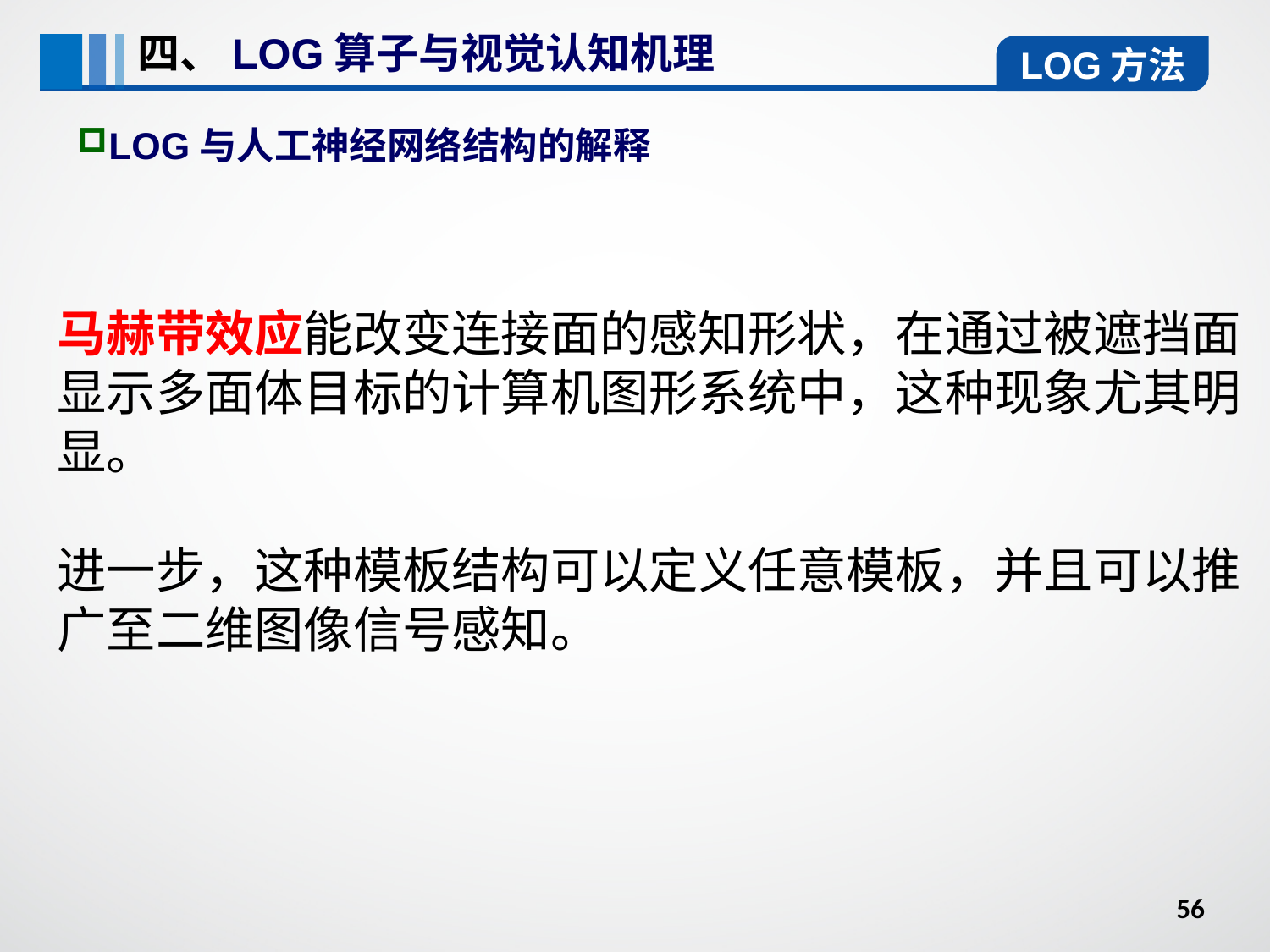

四、LOG算子与视觉认知机理
LOG方法
LOG与人工神经网络结构的解释

马赫带效应能改变连接面的感知形状，在通过被遮挡面显示多面体目标的计算机图形系统中，这种现象尤其明显。

进一步，这种模板结构可以定义任意模板，并且可以推广至二维图像信号感知。

56